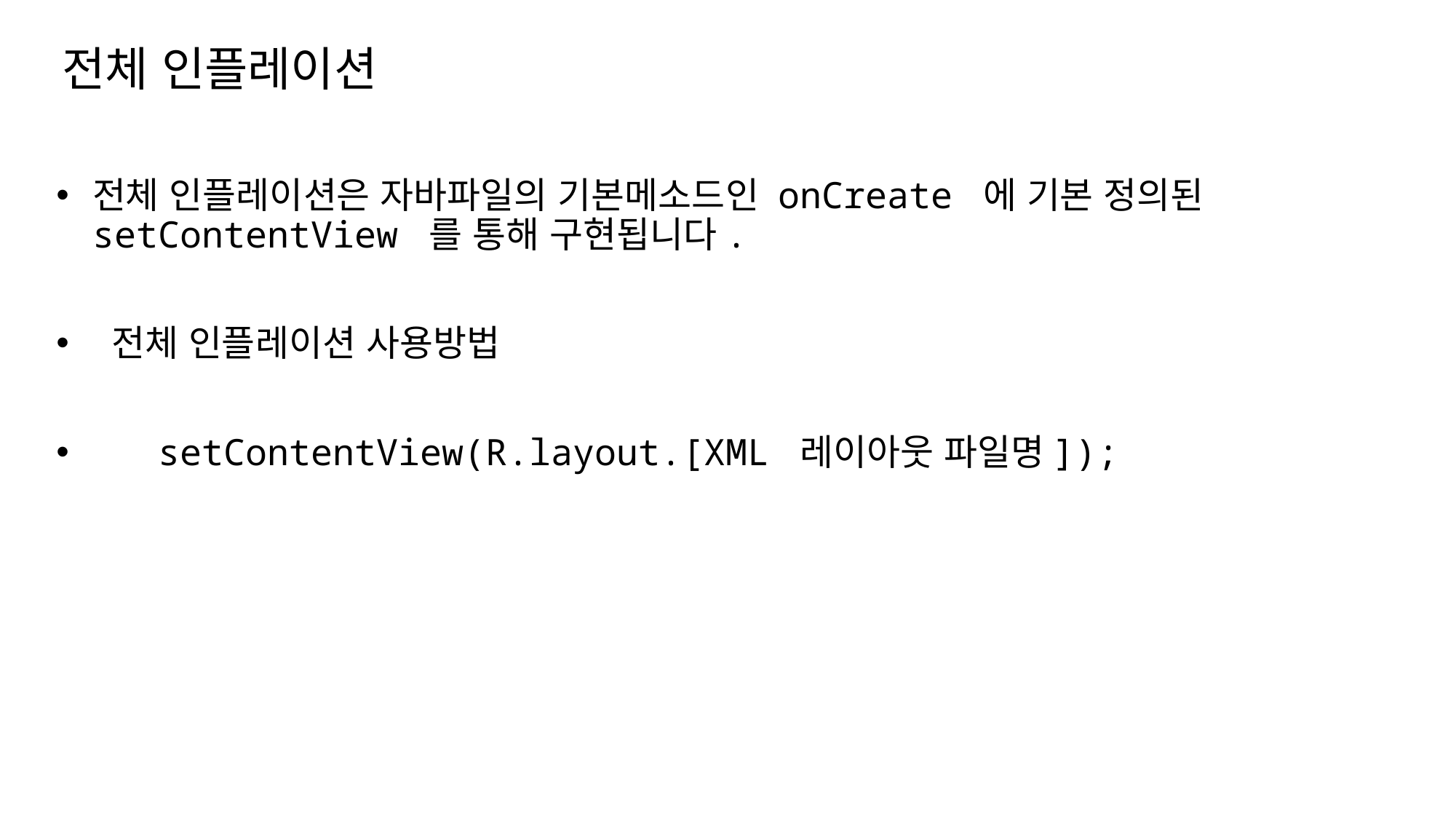

# 전체 인플레이션
전체 인플레이션은 자바파일의 기본메소드인 onCreate 에 기본 정의된 setContentView 를 통해 구현됩니다.

 전체 인플레이션 사용방법

   setContentView(R.layout.[XML 레이아웃 파일명]);